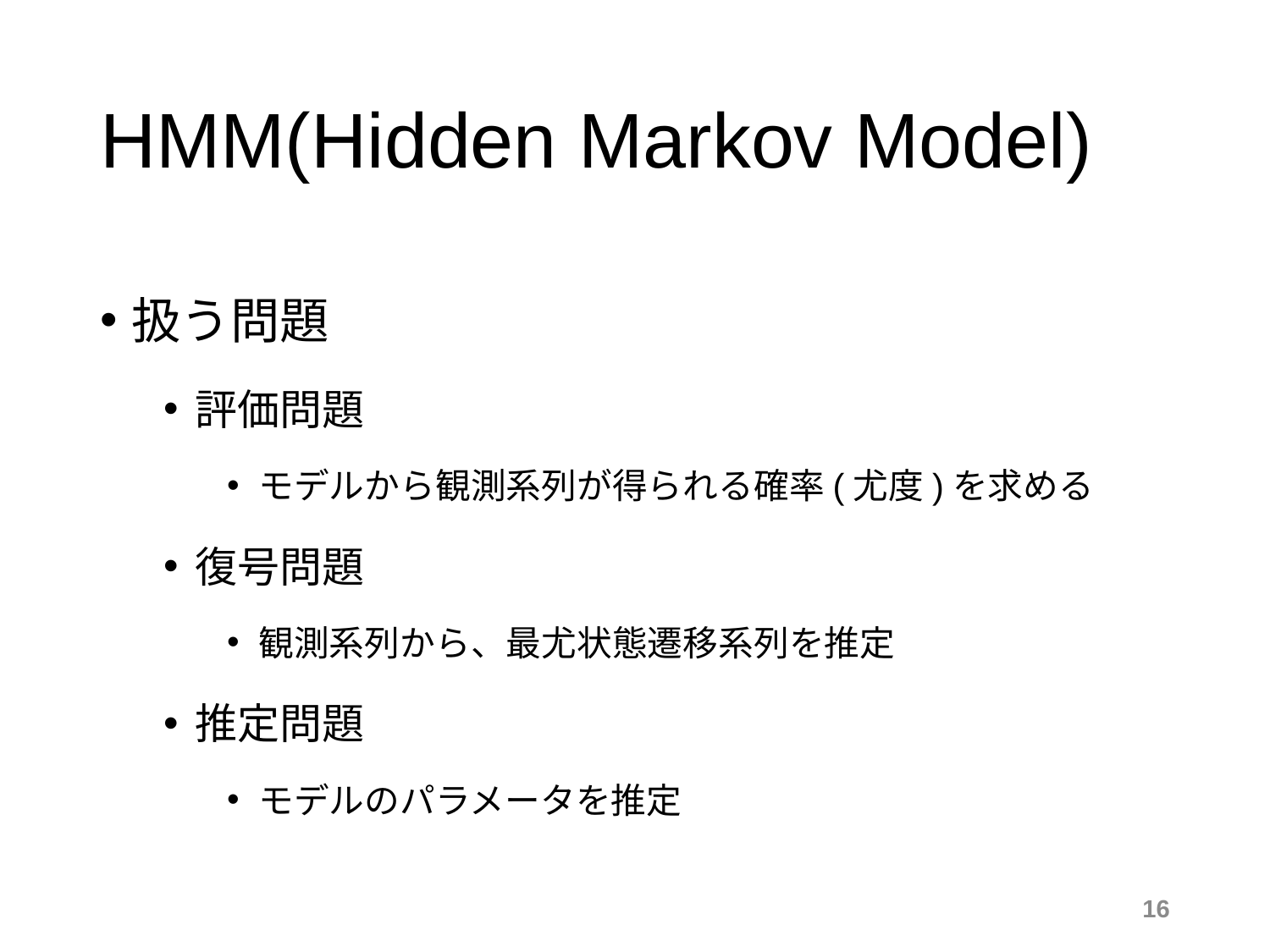

# HMM(Hidden Markov Model)
扱う問題
評価問題
モデルから観測系列が得られる確率(尤度)を求める
復号問題
観測系列から、最尤状態遷移系列を推定
推定問題
モデルのパラメータを推定

16